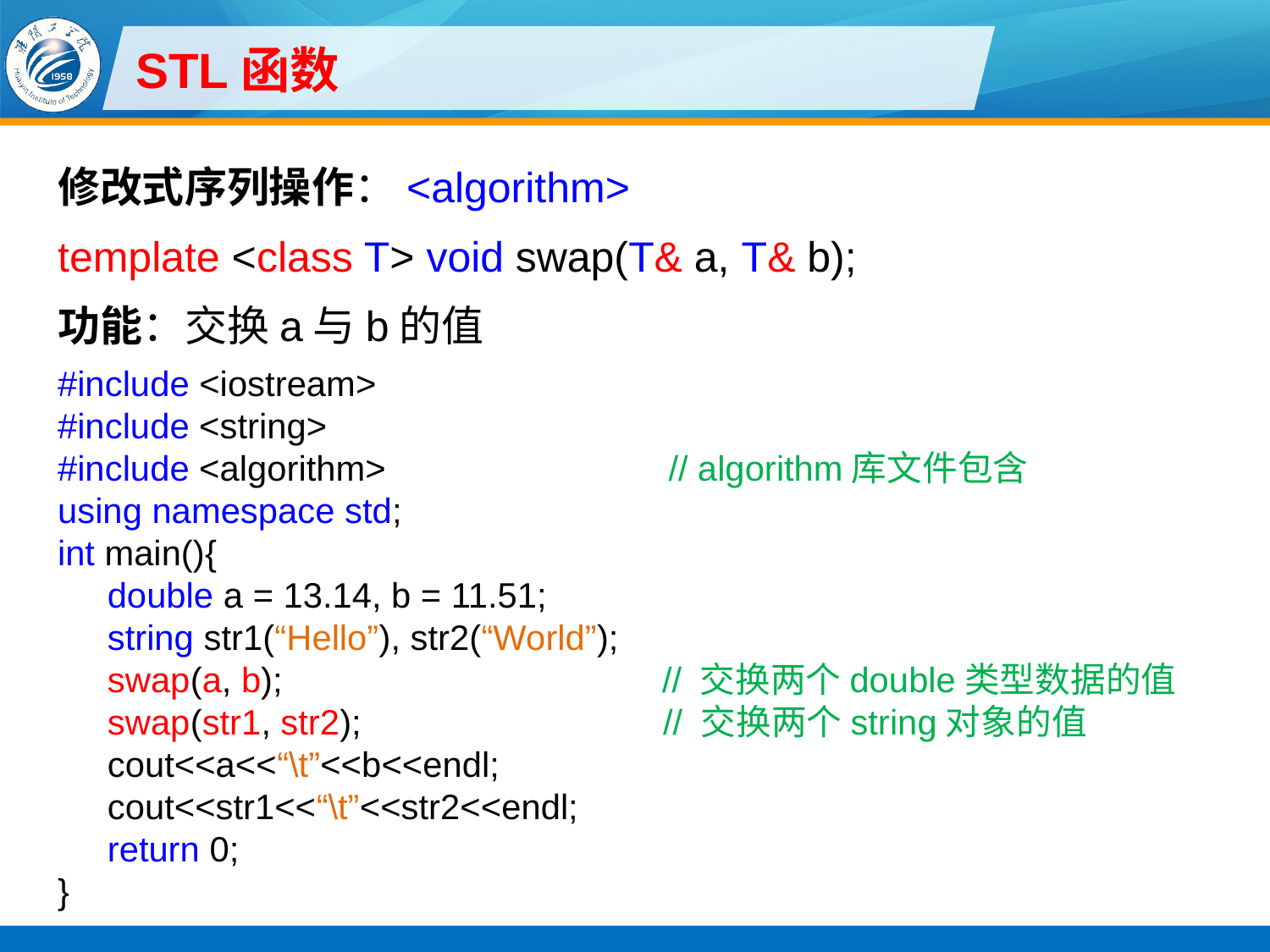

# STL函数
修改式序列操作：<algorithm>
template <class T> void swap(T& a, T& b);
功能：交换a与b的值
#include <iostream>
#include <string>
#include <algorithm>                             // algorithm库文件包含
using namespace std;
int main(){
double a = 13.14, b = 11.51;
string str1(“Hello”), str2(“World”);
swap(a, b);                                       // 交换两个double类型数据的值
swap(str1, str2);                               // 交换两个string对象的值
cout<<a<<“\t”<<b<<endl;
cout<<str1<<“\t”<<str2<<endl;
return 0;
}